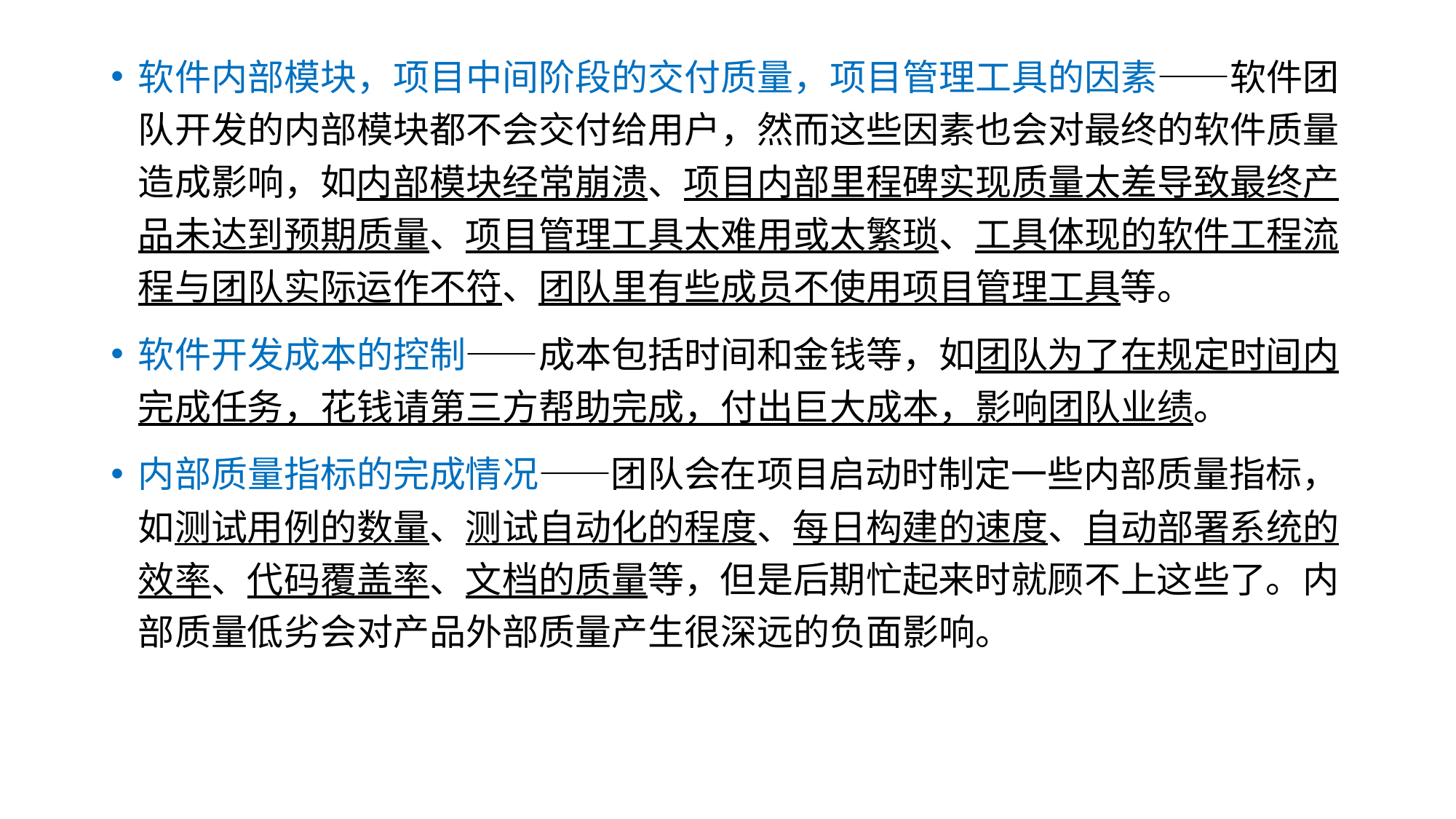

软件内部模块，项目中间阶段的交付质量，项目管理工具的因素——软件团队开发的内部模块都不会交付给用户，然而这些因素也会对最终的软件质量造成影响，如内部模块经常崩溃、项目内部里程碑实现质量太差导致最终产品未达到预期质量、项目管理工具太难用或太繁琐、工具体现的软件工程流程与团队实际运作不符、团队里有些成员不使用项目管理工具等。
软件开发成本的控制——成本包括时间和金钱等，如团队为了在规定时间内完成任务，花钱请第三方帮助完成，付出巨大成本，影响团队业绩。
内部质量指标的完成情况——团队会在项目启动时制定一些内部质量指标，如测试用例的数量、测试自动化的程度、每日构建的速度、自动部署系统的效率、代码覆盖率、文档的质量等，但是后期忙起来时就顾不上这些了。内部质量低劣会对产品外部质量产生很深远的负面影响。